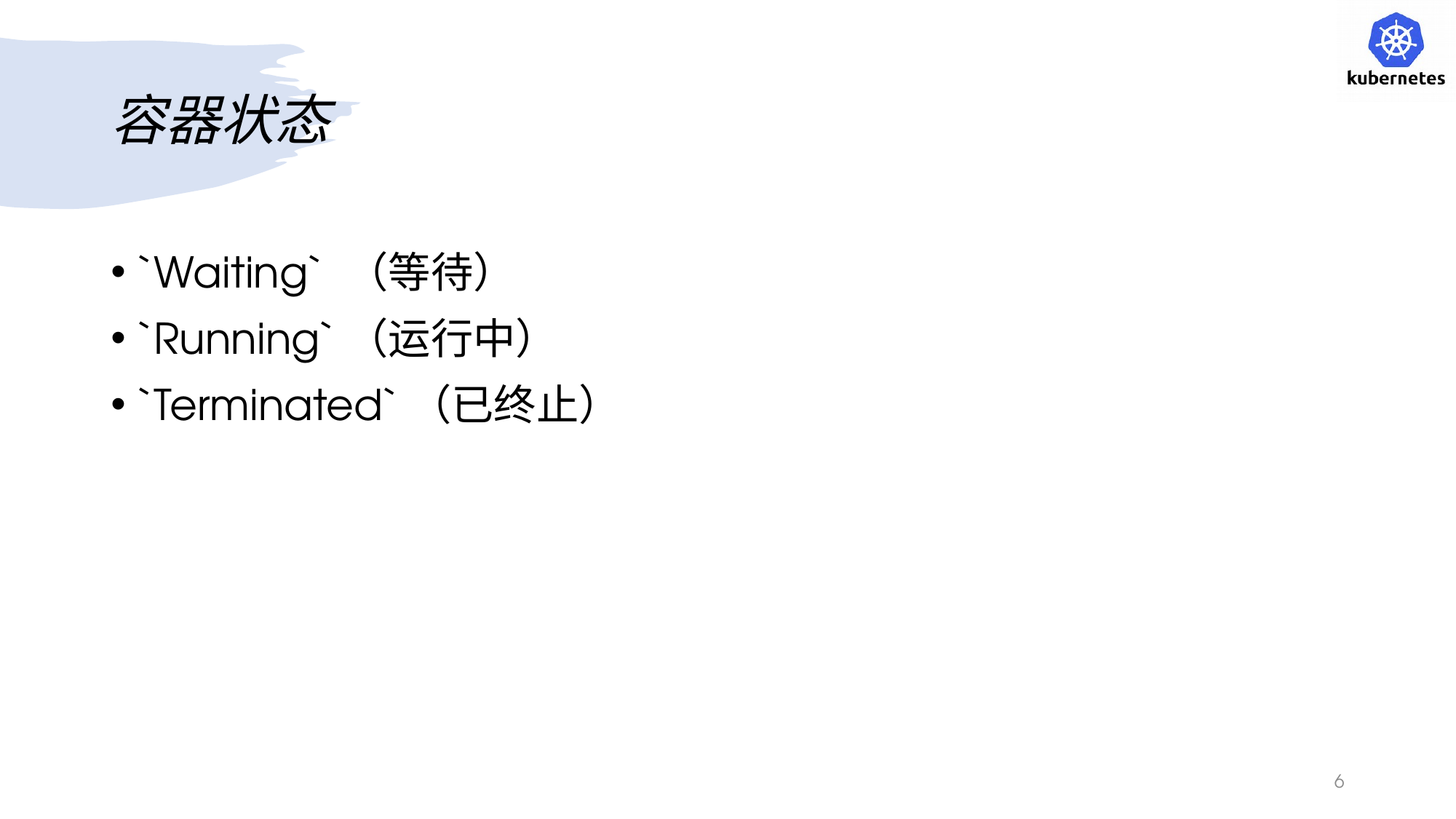

# 容器状态
`Waiting` （等待）
`Running`（运行中）
`Terminated`（已终止）
6